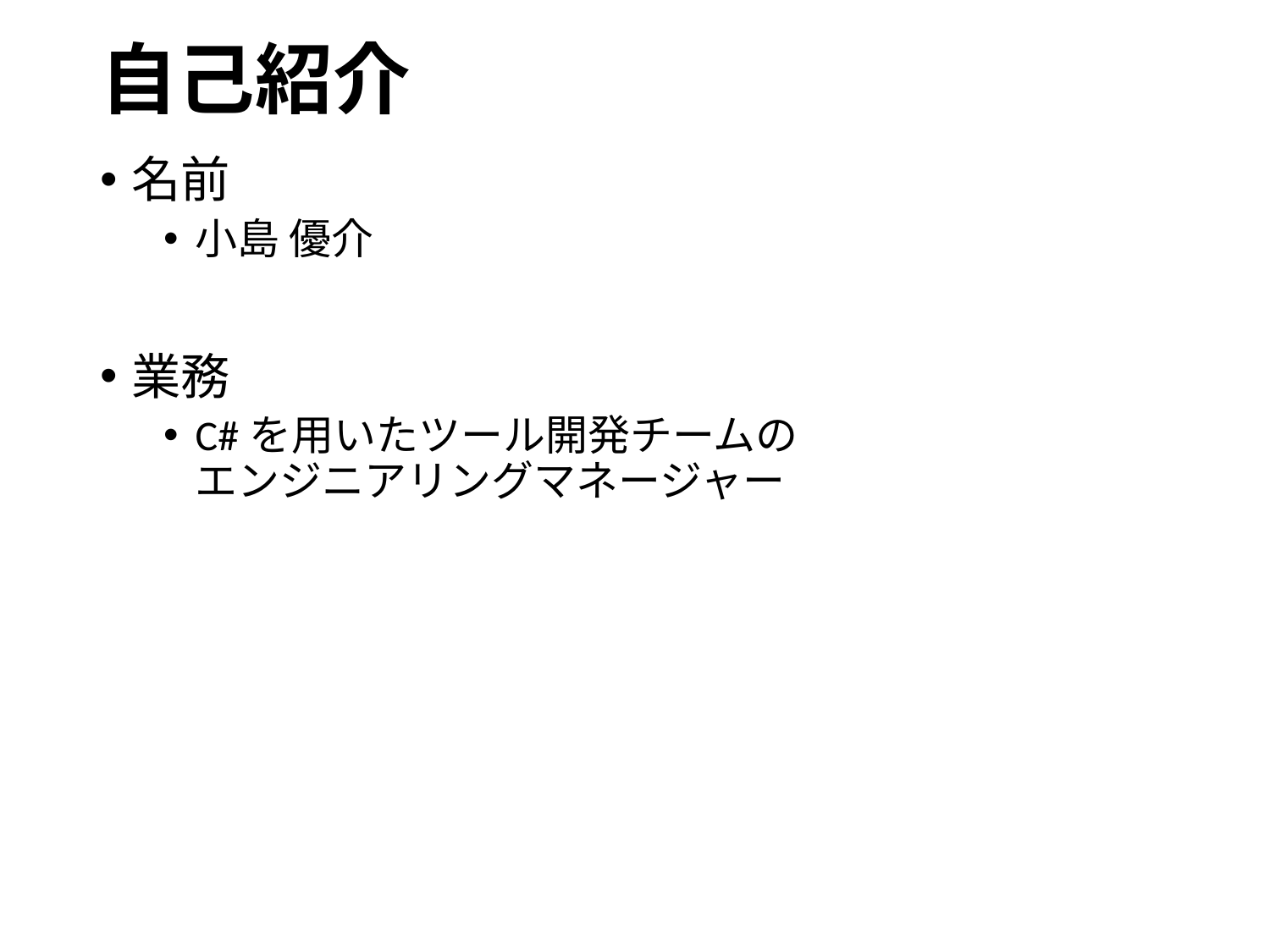

# 自己紹介
名前
小島 優介

業務
C#を用いたツール開発チームの
エンジニアリングマネージャー